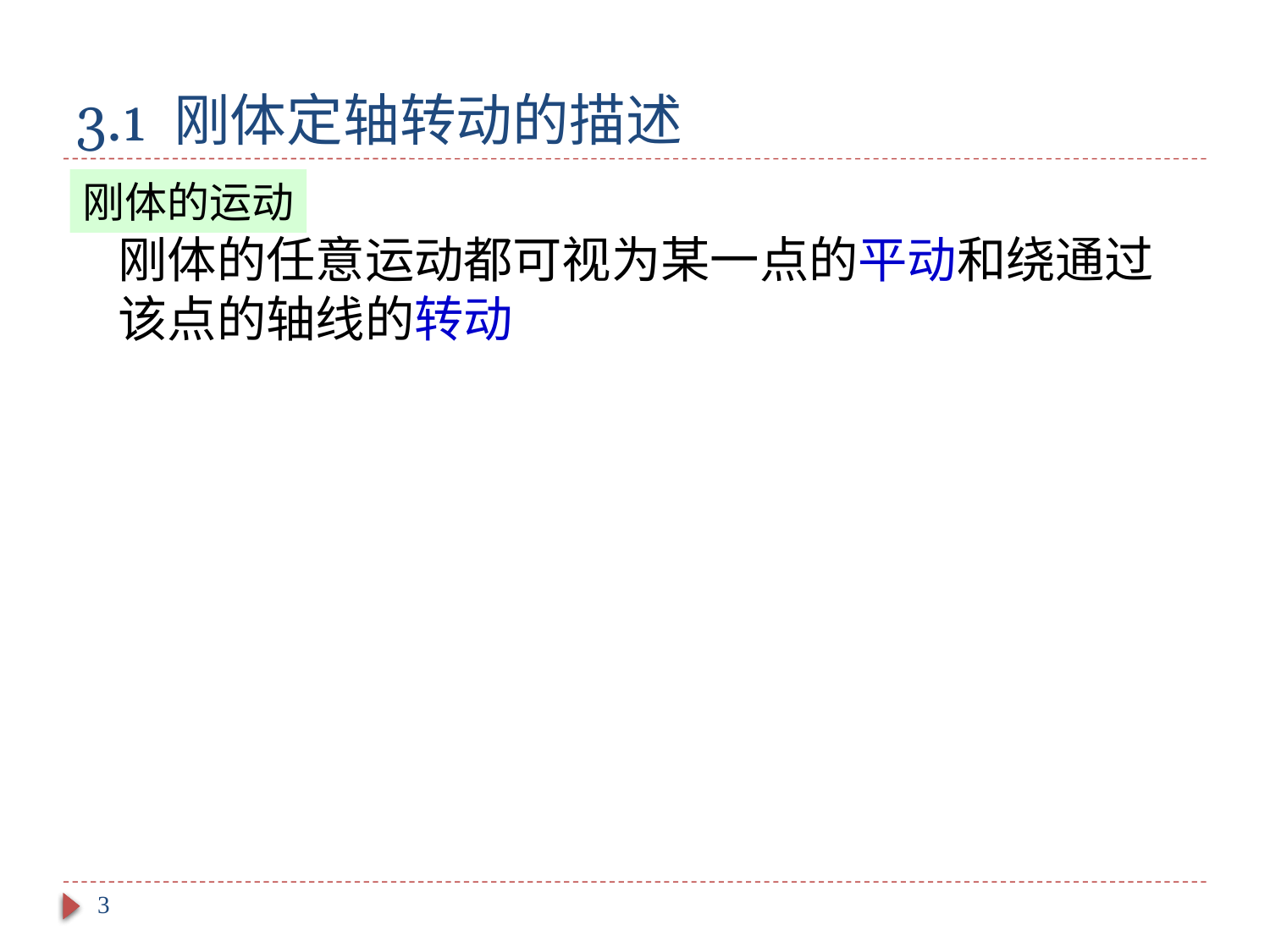

# 3.1 刚体定轴转动的描述
刚体的运动
刚体的任意运动都可视为某一点的平动和绕通过该点的轴线的转动
3